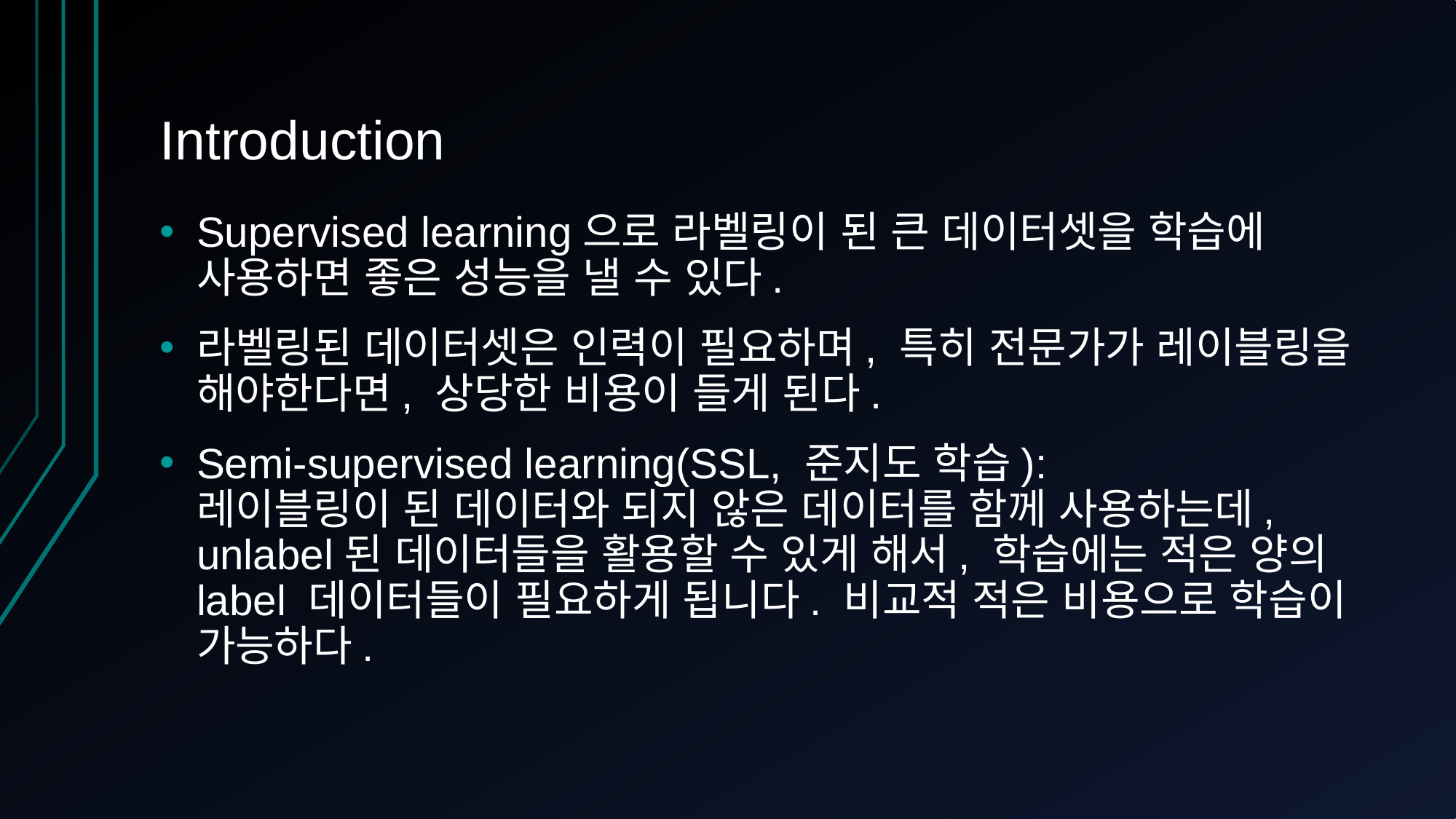

# Introduction
Supervised learning으로 라벨링이 된 큰 데이터셋을 학습에 사용하면 좋은 성능을 낼 수 있다.
라벨링된 데이터셋은 인력이 필요하며, 특히 전문가가 레이블링을 해야한다면, 상당한 비용이 들게 된다.
Semi-supervised learning(SSL, 준지도 학습):		 레이블링이 된 데이터와 되지 않은 데이터를 함께 사용하는데, unlabel된 데이터들을 활용할 수 있게 해서, 학습에는 적은 양의 label 데이터들이 필요하게 됩니다. 비교적 적은 비용으로 학습이 가능하다.